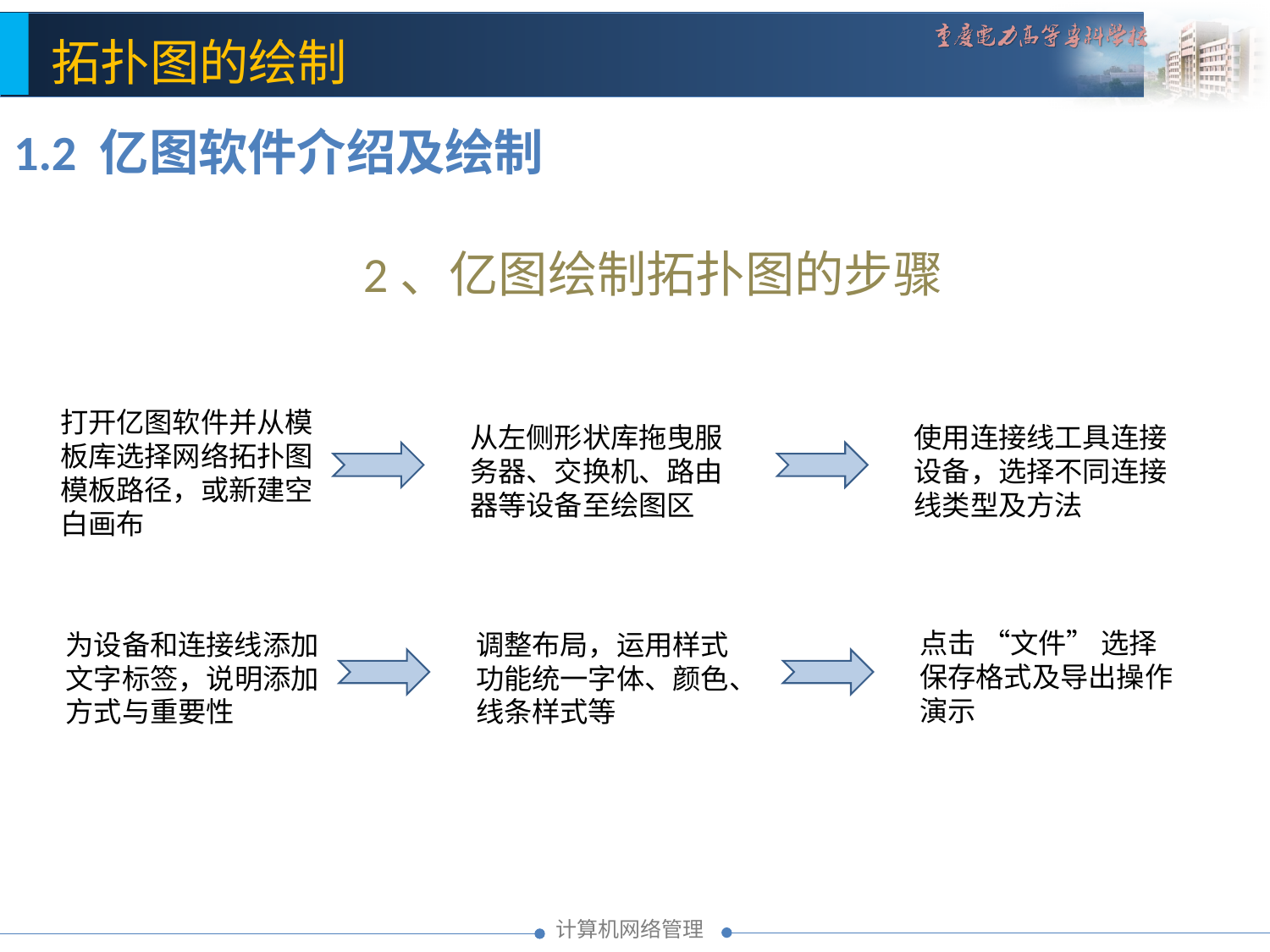

1.2 亿图软件介绍及绘制
2、亿图绘制拓扑图的步骤
打开亿图软件并从模板库选择网络拓扑图模板路径，或新建空白画布
从左侧形状库拖曳服务器、交换机、路由器等设备至绘图区
使用连接线工具连接设备，选择不同连接线类型及方法

点击 “文件” 选择保存格式及导出操作演示
为设备和连接线添加文字标签，说明添加方式与重要性
调整布局，运用样式功能统一字体、颜色、线条样式等